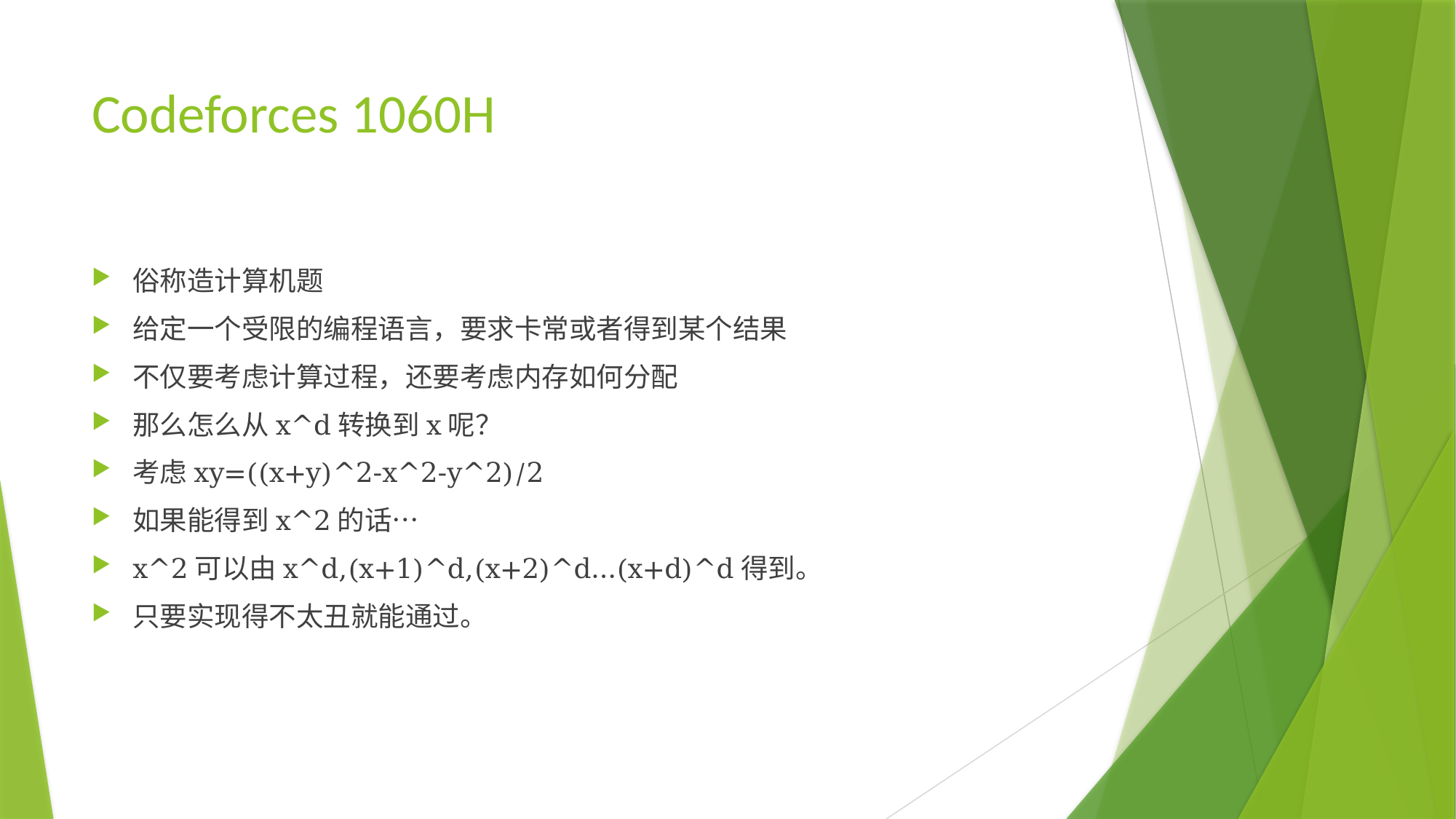

# Codeforces 1060H
俗称造计算机题
给定一个受限的编程语言，要求卡常或者得到某个结果
不仅要考虑计算过程，还要考虑内存如何分配
那么怎么从x^d转换到x呢？
考虑xy=((x+y)^2-x^2-y^2)/2
如果能得到x^2的话…
x^2可以由x^d,(x+1)^d,(x+2)^d…(x+d)^d得到。
只要实现得不太丑就能通过。